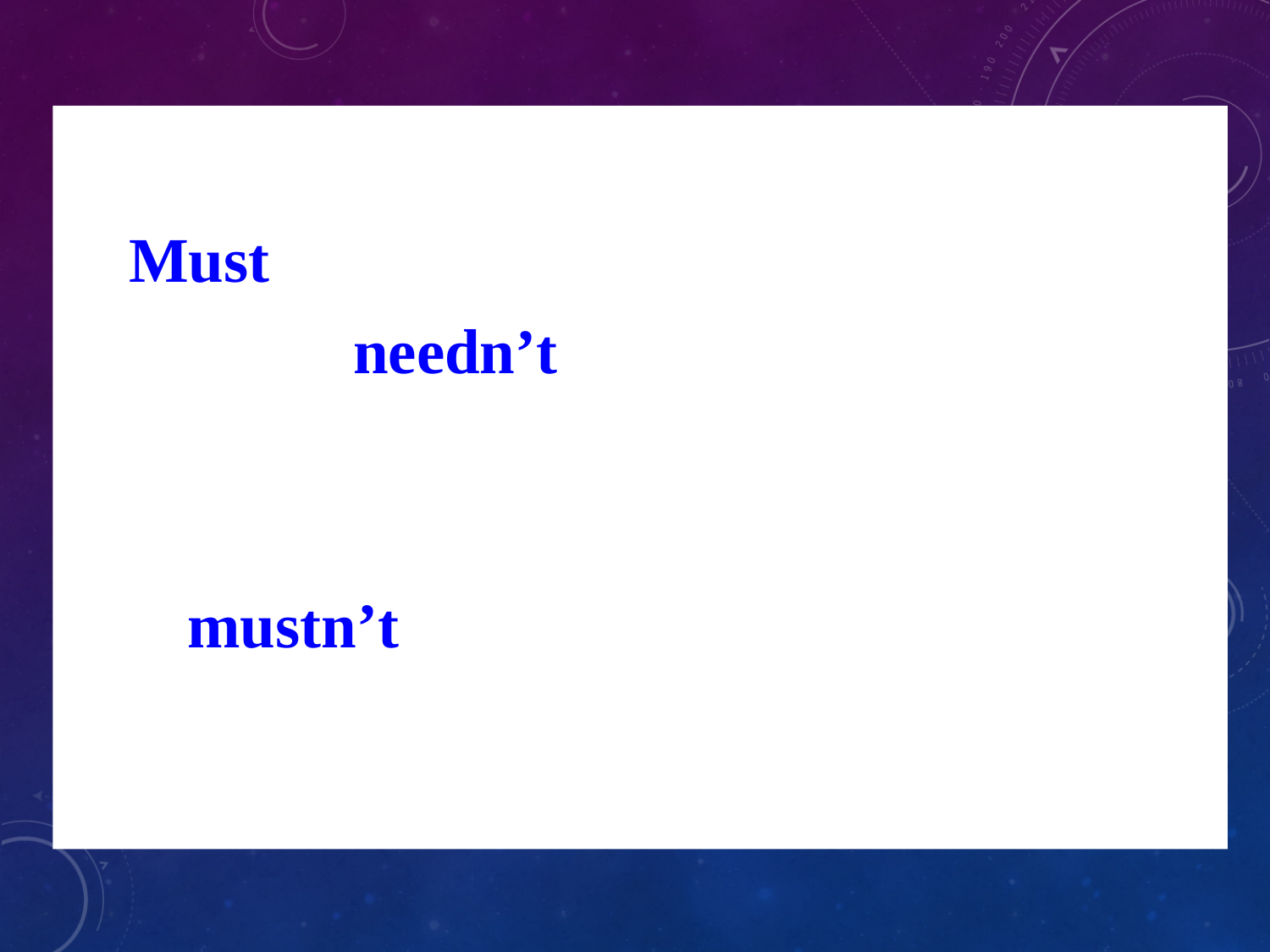

e.g.
—Must I finish the task right now?
—No, you needn’t.
我必须现在就完成任务吗？
不，你不需要。
You mustn’t come here without permission.
没有允许你不准来这。